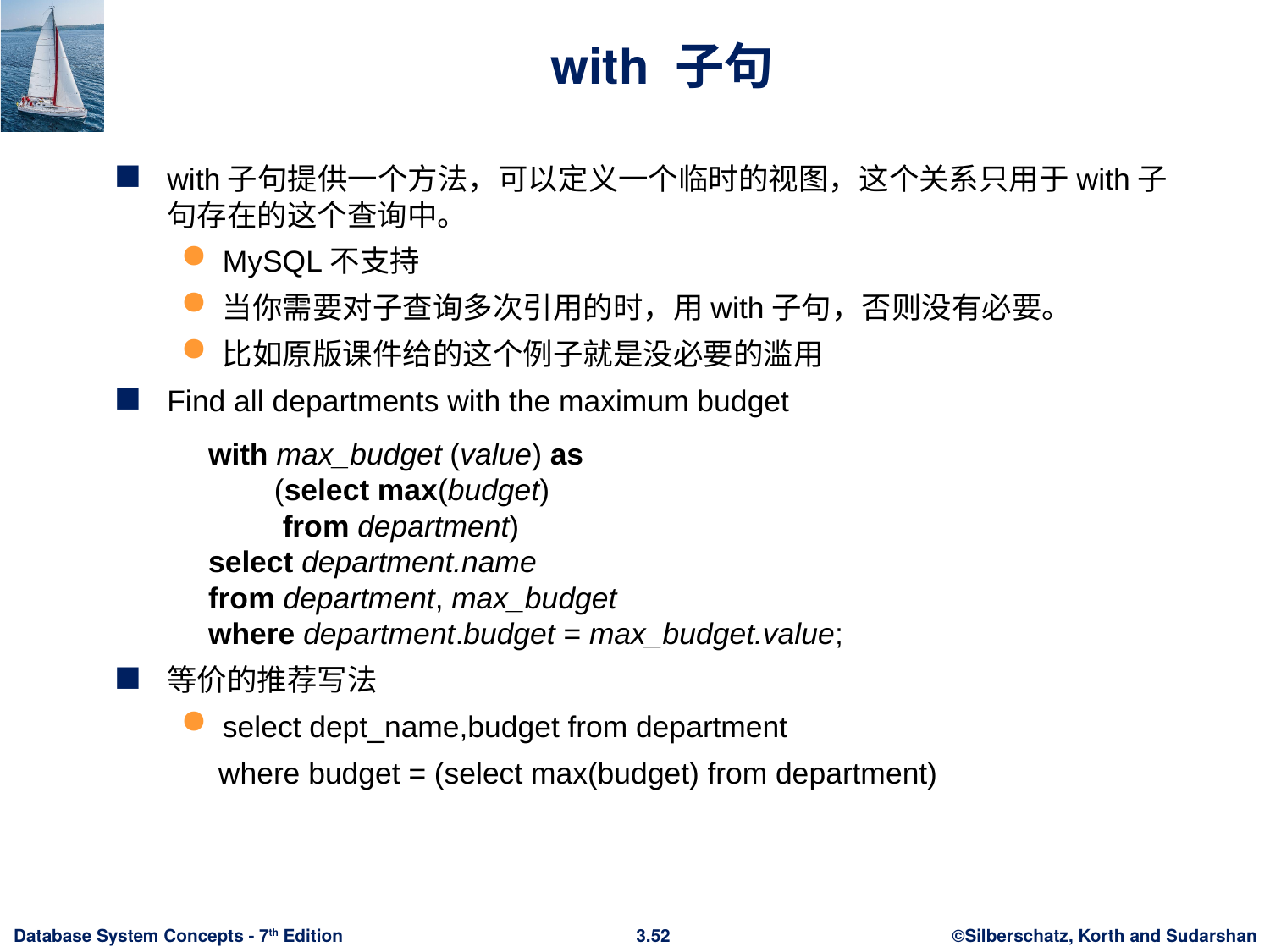

# with 子句
with子句提供一个方法，可以定义一个临时的视图，这个关系只用于with子句存在的这个查询中。
MySQL不支持
当你需要对子查询多次引用的时，用with子句，否则没有必要。
比如原版课件给的这个例子就是没必要的滥用
Find all departments with the maximum budget
     with max_budget (value) as
             (select max(budget)
              from department)
     select department.name
     from department, max_budget
     where department.budget = max_budget.value;
等价的推荐写法
select dept_name,budget from department
            where budget = (select max(budget) from department)